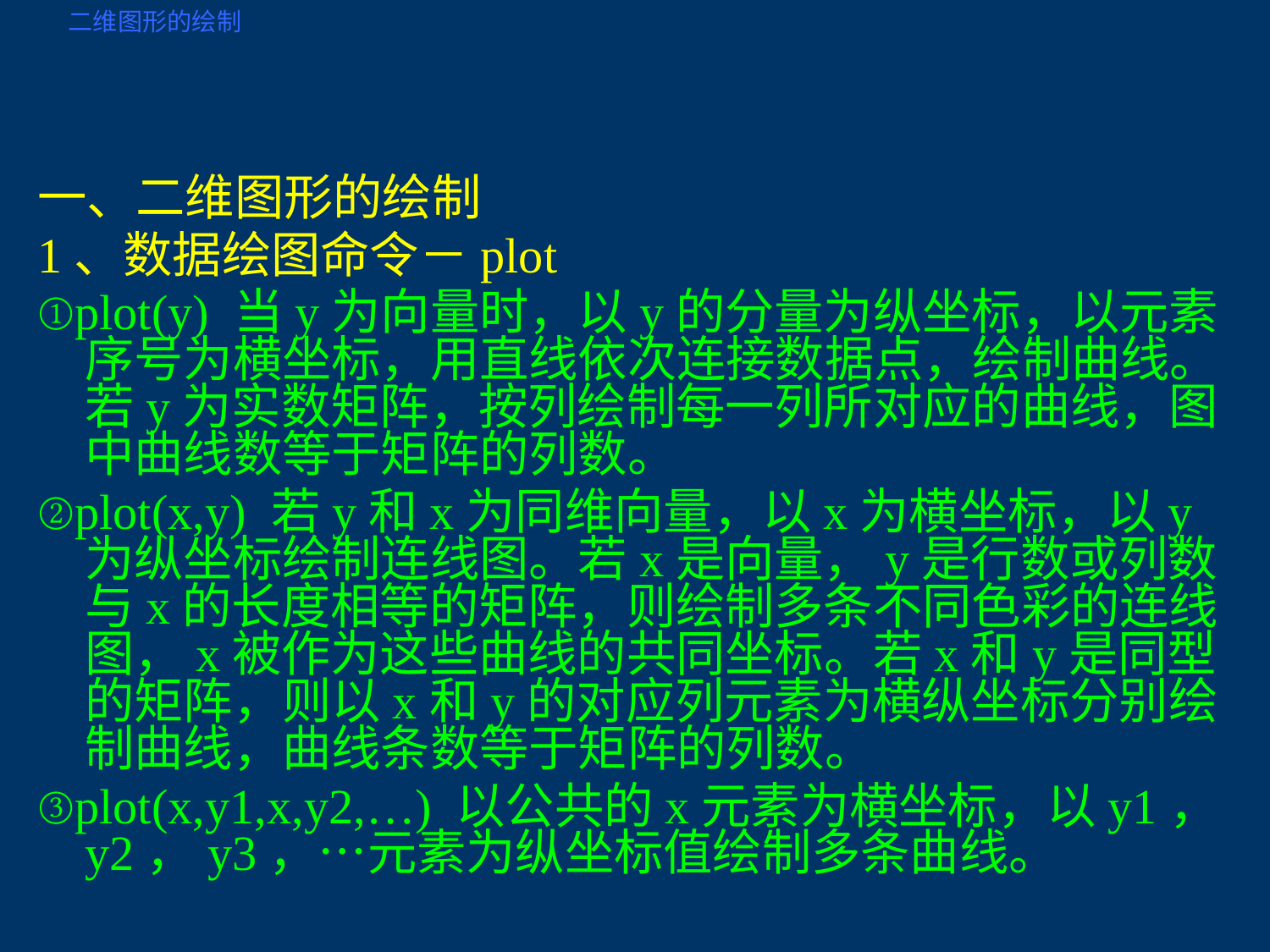

二维图形的绘制
一、二维图形的绘制
1、数据绘图命令－plot
①plot(y) 当y为向量时，以y的分量为纵坐标，以元素序号为横坐标，用直线依次连接数据点，绘制曲线。若y为实数矩阵，按列绘制每一列所对应的曲线，图中曲线数等于矩阵的列数。
②plot(x,y) 若y和x为同维向量，以x为横坐标，以y为纵坐标绘制连线图。若x是向量，y是行数或列数与x的长度相等的矩阵，则绘制多条不同色彩的连线图，x被作为这些曲线的共同坐标。若x和y是同型的矩阵，则以x和y的对应列元素为横纵坐标分别绘制曲线，曲线条数等于矩阵的列数。
③plot(x,y1,x,y2,…) 以公共的x元素为横坐标，以y1，y2，y3，…元素为纵坐标值绘制多条曲线。